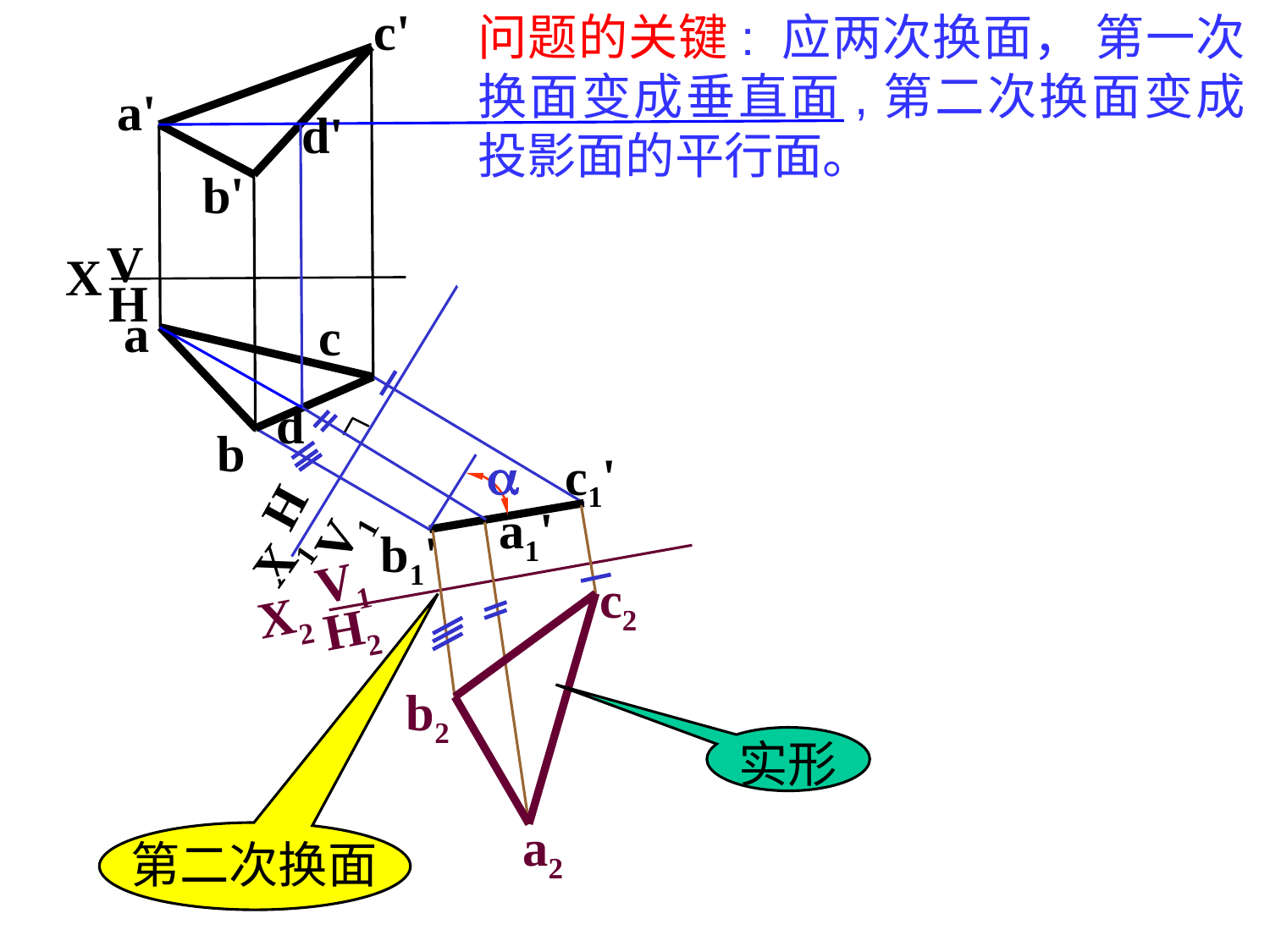

问题的关键: 应两次换面， 第一次换面变成垂直面,第二次换面变成投影面的平行面。
c'

a'

b'

V
X
H

a
c

b
d'

d

H
V1
X1

α

c1'
a1'

b1'

c2

a2

b2

V1
X2
H2

实形

第二次换面